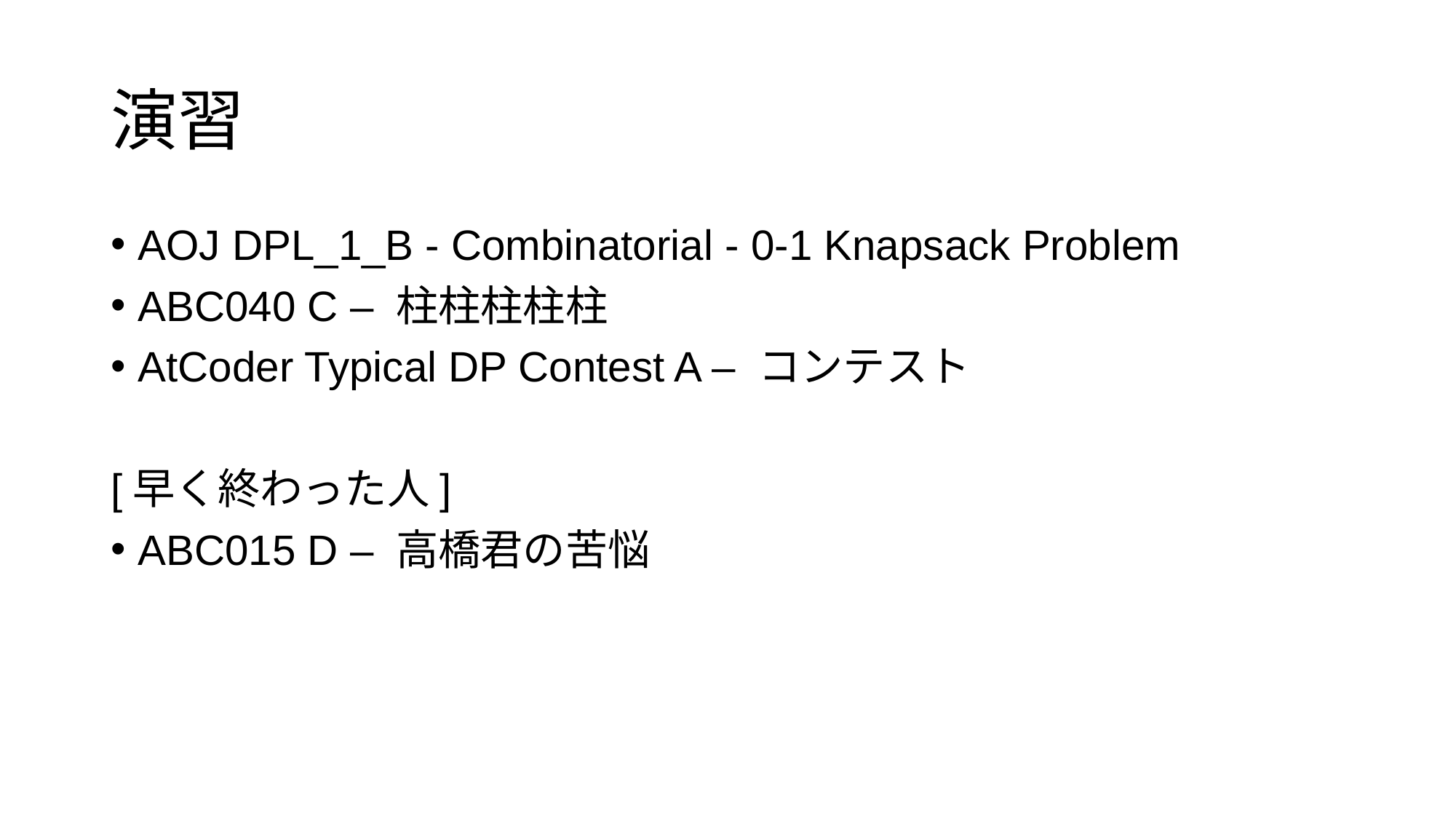

# 演習
AOJ DPL_1_B - Combinatorial - 0-1 Knapsack Problem
ABC040 C – 柱柱柱柱柱
AtCoder Typical DP Contest A – コンテスト

[早く終わった人]
ABC015 D – 高橋君の苦悩